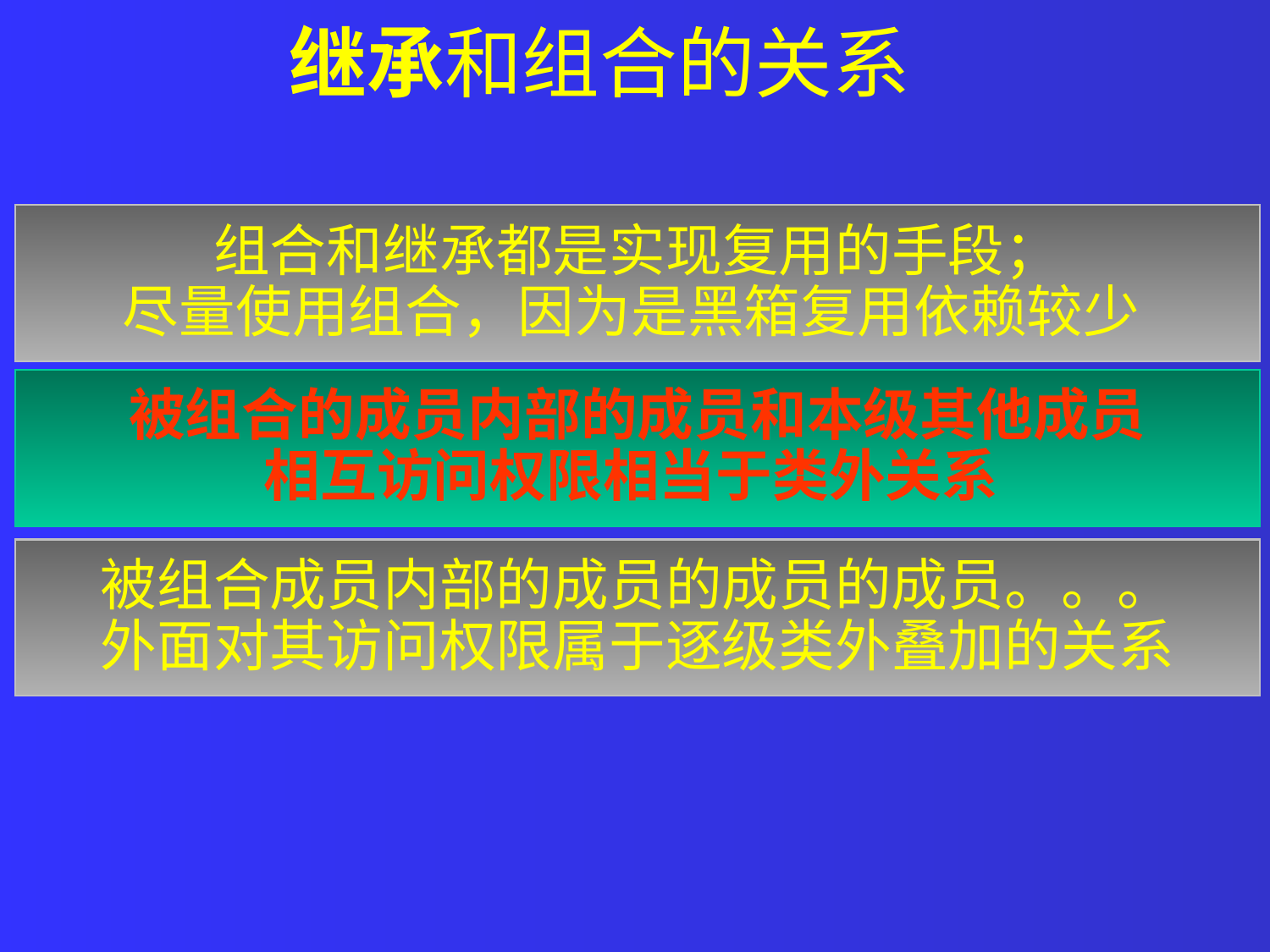

继承和组合的关系
组合和继承都是实现复用的手段；
尽量使用组合，因为是黑箱复用依赖较少
被组合的成员内部的成员和本级其他成员
相互访问权限相当于类外关系
被组合成员内部的成员的成员的成员。。。
外面对其访问权限属于逐级类外叠加的关系